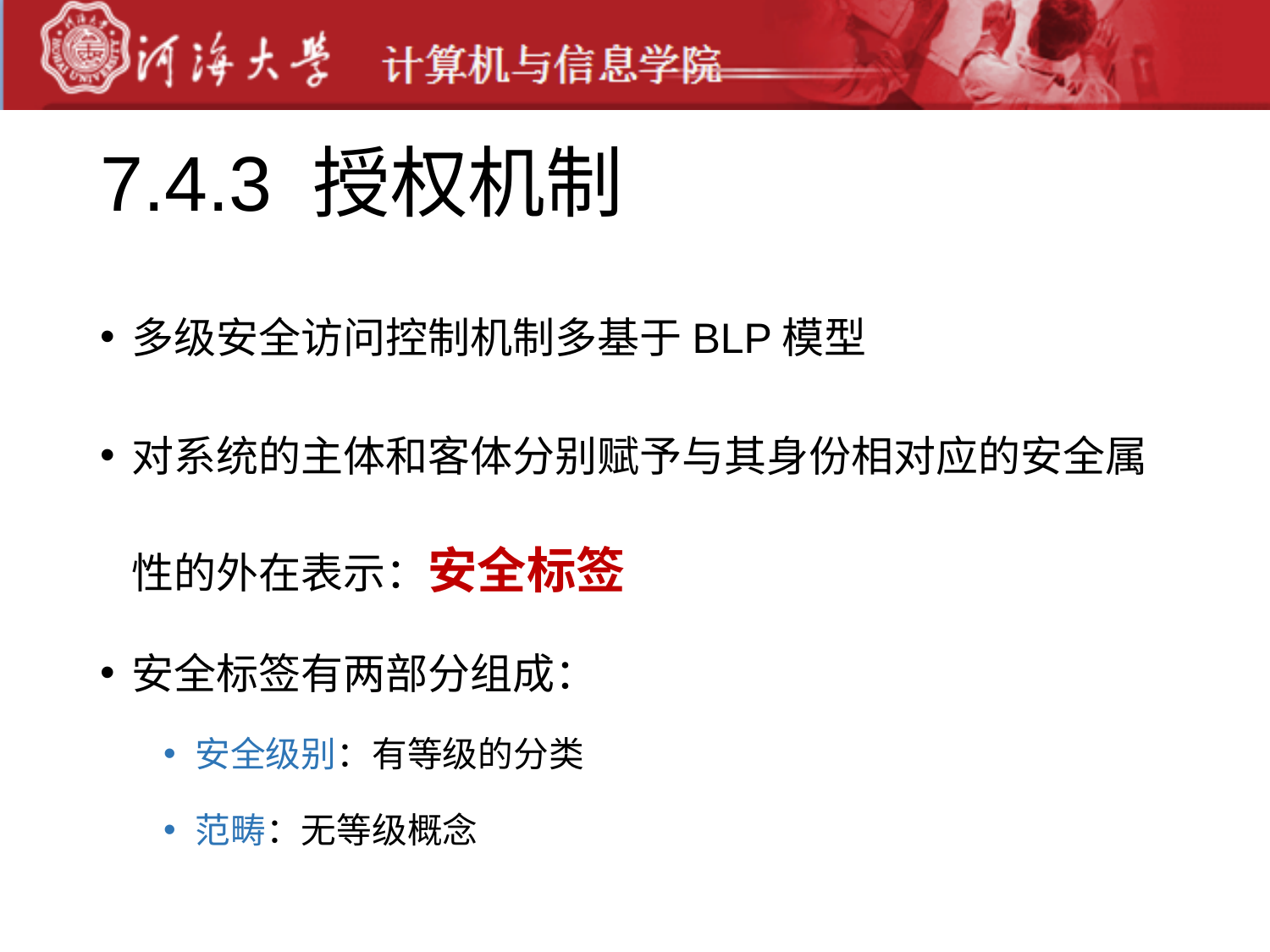

# 7.4.3 授权机制
多级安全访问控制机制多基于BLP模型
对系统的主体和客体分别赋予与其身份相对应的安全属性的外在表示：安全标签
安全标签有两部分组成：
安全级别：有等级的分类
范畴：无等级概念